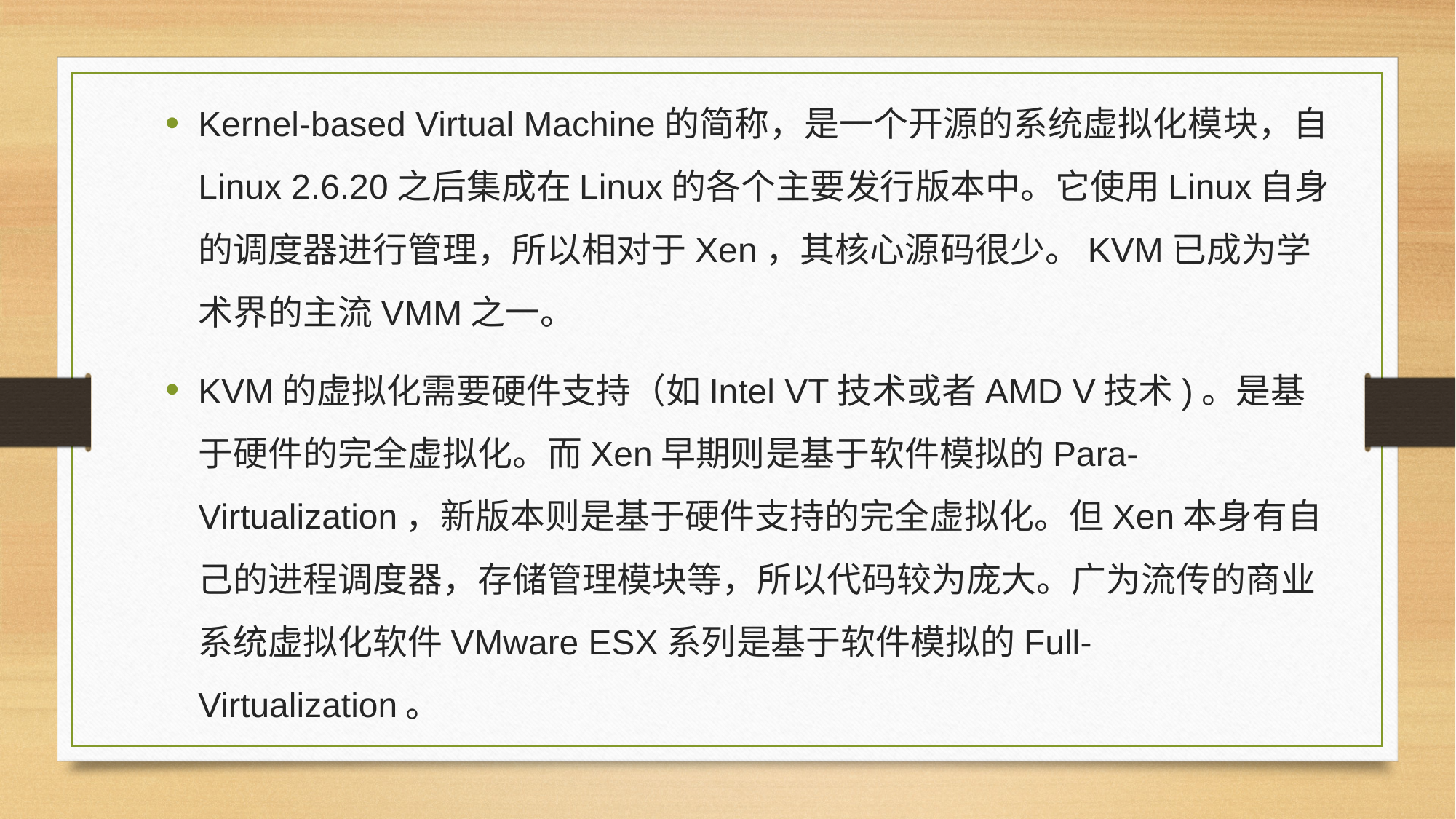

Kernel-based Virtual Machine的简称，是一个开源的系统虚拟化模块，自Linux 2.6.20之后集成在Linux的各个主要发行版本中。它使用Linux自身的调度器进行管理，所以相对于Xen，其核心源码很少。KVM已成为学术界的主流VMM之一。
KVM的虚拟化需要硬件支持（如Intel VT技术或者AMD V技术)。是基于硬件的完全虚拟化。而Xen早期则是基于软件模拟的Para-Virtualization，新版本则是基于硬件支持的完全虚拟化。但Xen本身有自己的进程调度器，存储管理模块等，所以代码较为庞大。广为流传的商业系统虚拟化软件VMware ESX系列是基于软件模拟的Full-Virtualization。